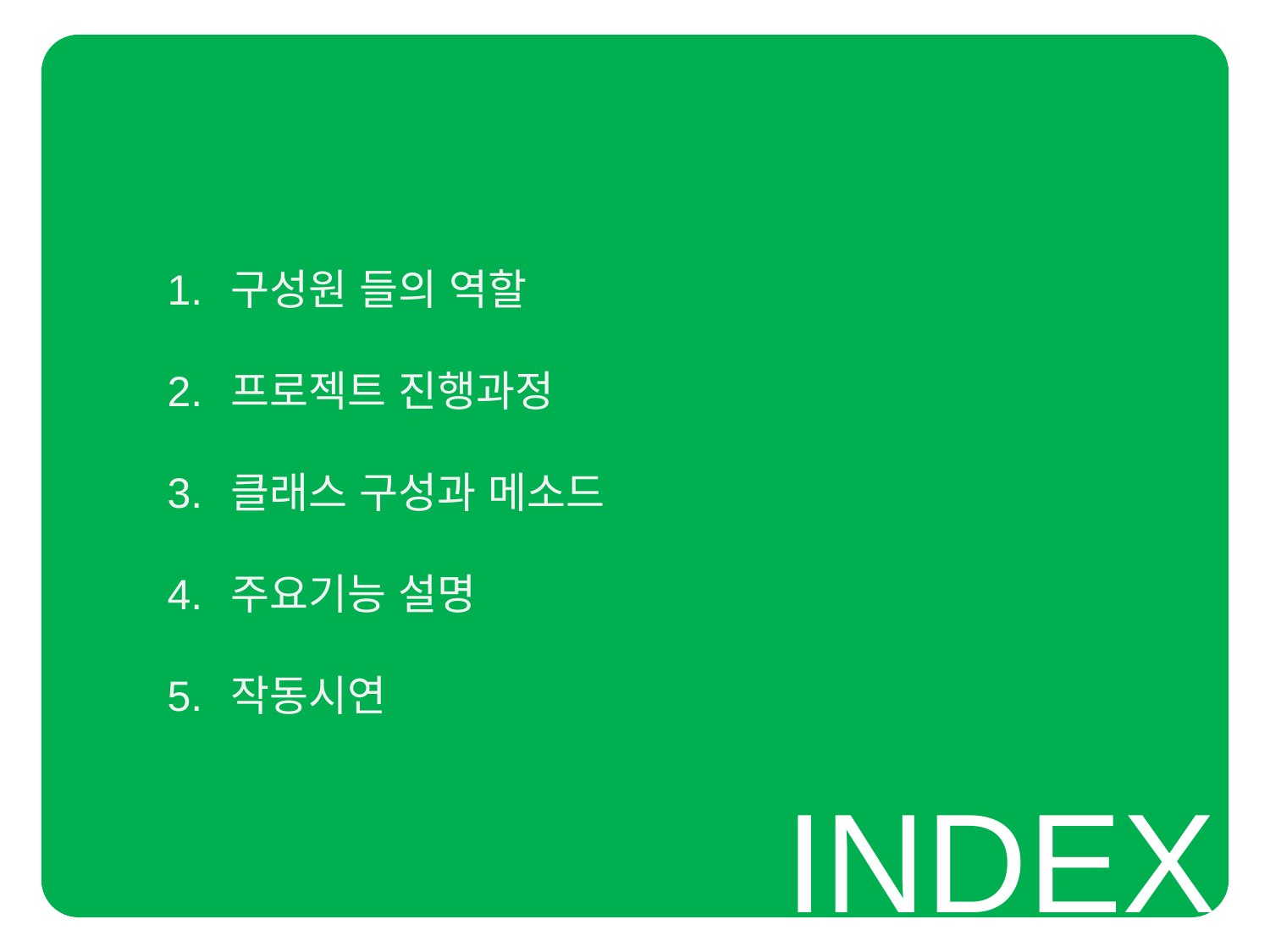

구성원 들의 역할
프로젝트 진행과정
클래스 구성과 메소드
주요기능 설명
작동시연